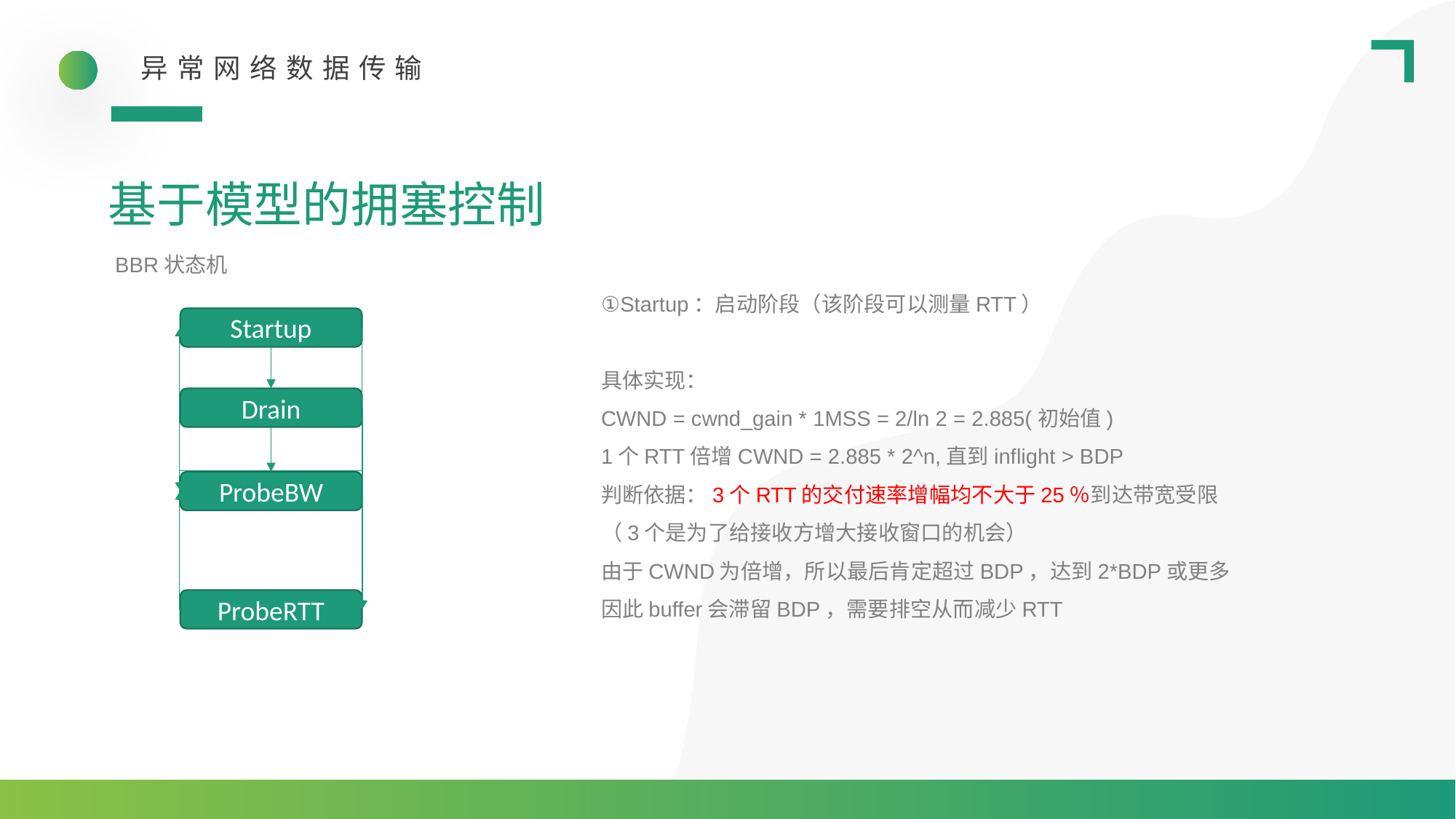

异常网络数据传输

基于模型的拥塞控制
BBR状态机
①Startup：启动阶段（该阶段可以测量RTT）

具体实现：
CWND = cwnd_gain * 1MSS = 2/ln 2 = 2.885(初始值)
1个RTT倍增CWND = 2.885 * 2^n,直到inflight > BDP
判断依据：3个RTT的交付速率增幅均不大于25％到达带宽受限
（3个是为了给接收方增大接收窗口的机会）
由于CWND为倍增，所以最后肯定超过BDP，达到2*BDP或更多
因此buffer会滞留BDP，需要排空从而减少RTT
Startup
Drain
ProbeBW
ProbeRTT